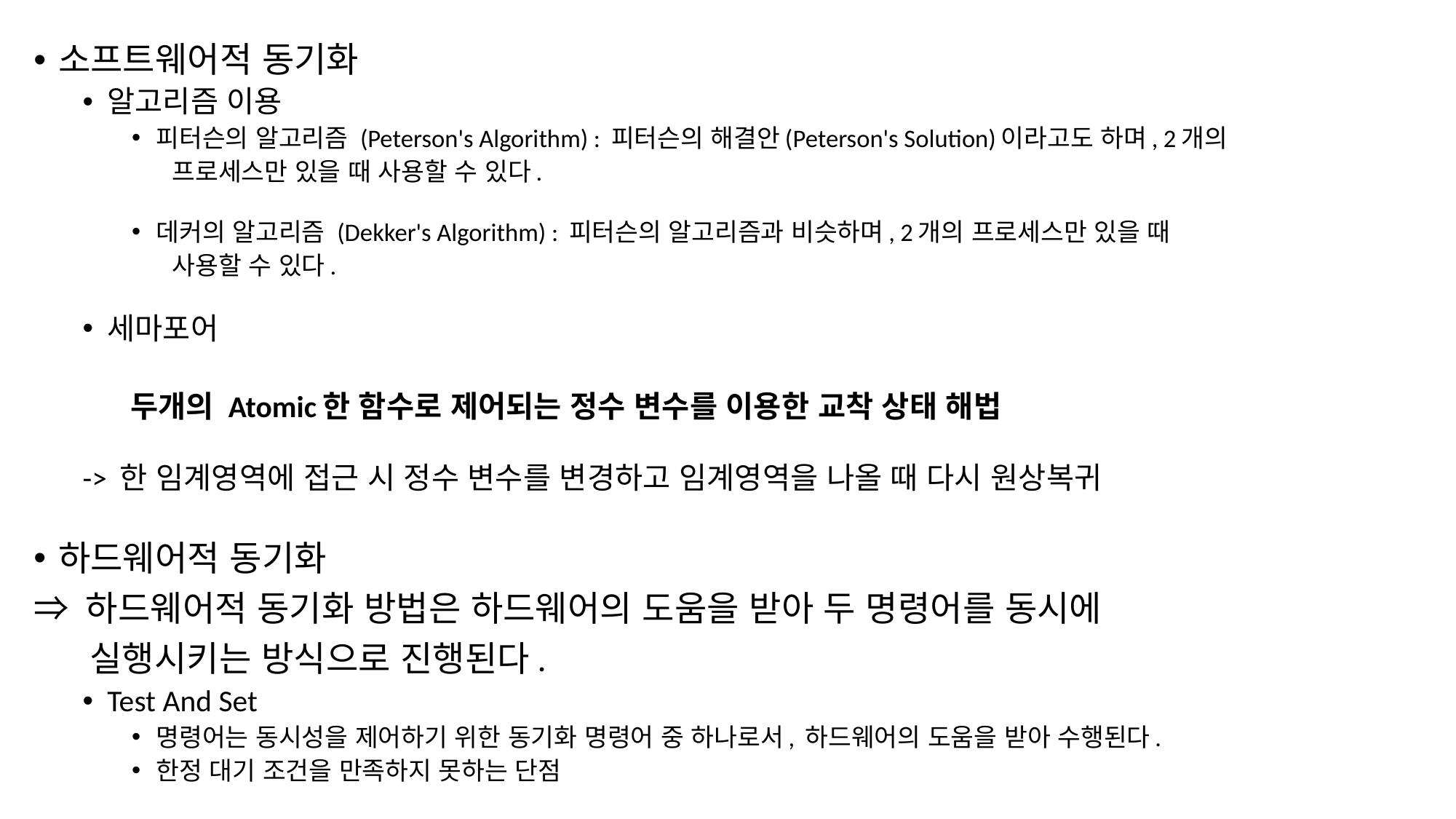

소프트웨어적 동기화
알고리즘 이용
피터슨의 알고리즘 (Peterson's Algorithm) : 피터슨의 해결안(Peterson's Solution)이라고도 하며, 2개의
     프로세스만 있을 때 사용할 수 있다.
데커의 알고리즘 (Dekker's Algorithm) : 피터슨의 알고리즘과 비슷하며, 2개의 프로세스만 있을 때
     사용할 수 있다.
세마포어

     두개의 Atomic한 함수로 제어되는 정수 변수를 이용한 교착 상태 해법
	-> 한 임계영역에 접근 시 정수 변수를 변경하고 임계영역을 나올 때 다시 원상복귀
하드웨어적 동기화
⇒ 하드웨어적 동기화 방법은 하드웨어의 도움을 받아 두 명령어를 동시에
     실행시키는 방식으로 진행된다.
Test And Set
명령어는 동시성을 제어하기 위한 동기화 명령어 중 하나로서, 하드웨어의 도움을 받아 수행된다.
한정 대기 조건을 만족하지 못하는 단점